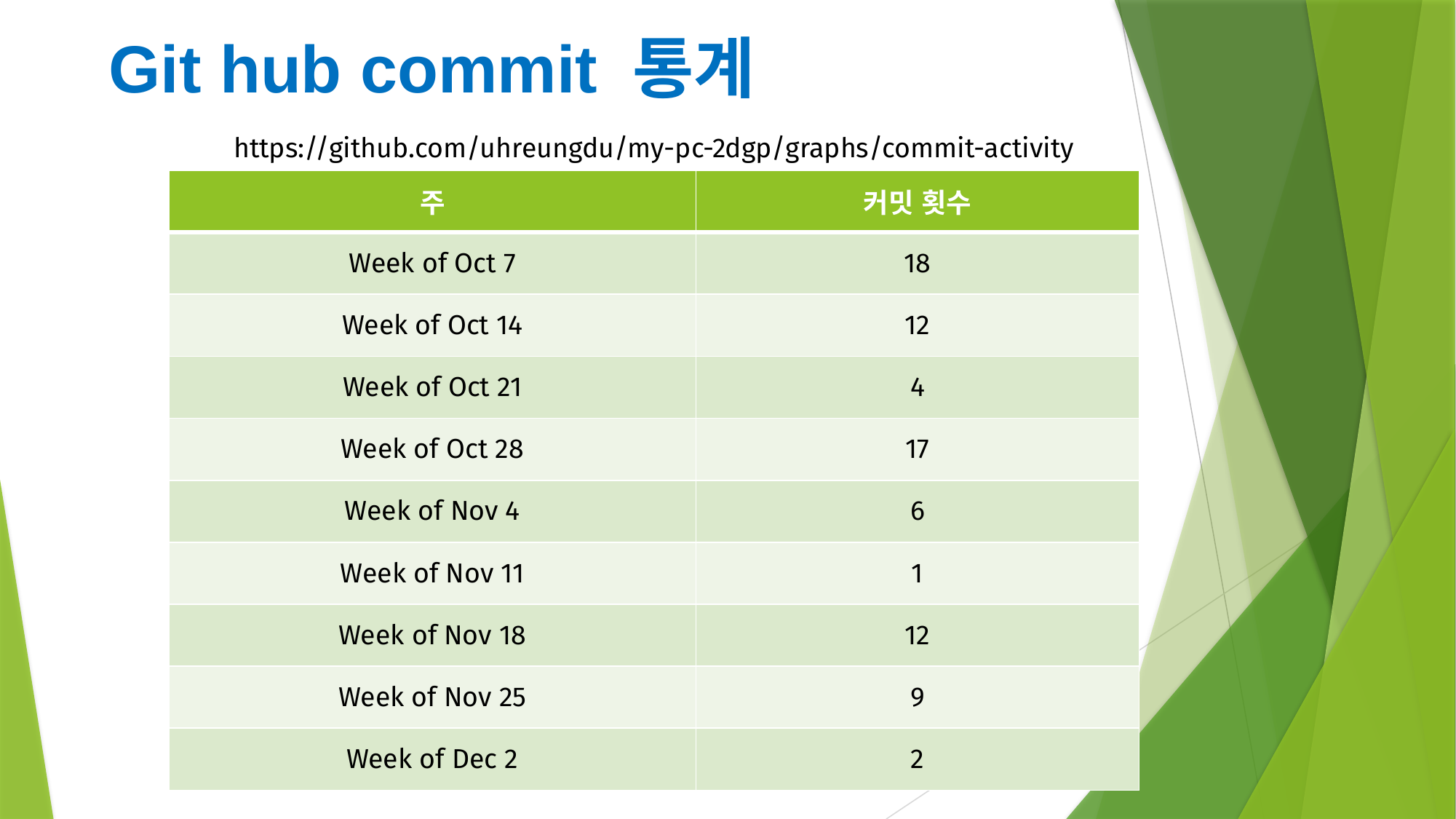

# Git hub commit 통계
https://github.com/uhreungdu/my-pc-2dgp/graphs/commit-activity
| 주 | 커밋 횟수 |
| --- | --- |
| Week of Oct 7 | 18 |
| Week of Oct 14 | 12 |
| Week of Oct 21 | 4 |
| Week of Oct 28 | 17 |
| Week of Nov 4 | 6 |
| Week of Nov 11 | 1 |
| Week of Nov 18 | 12 |
| Week of Nov 25 | 9 |
| Week of Dec 2 | 2 |